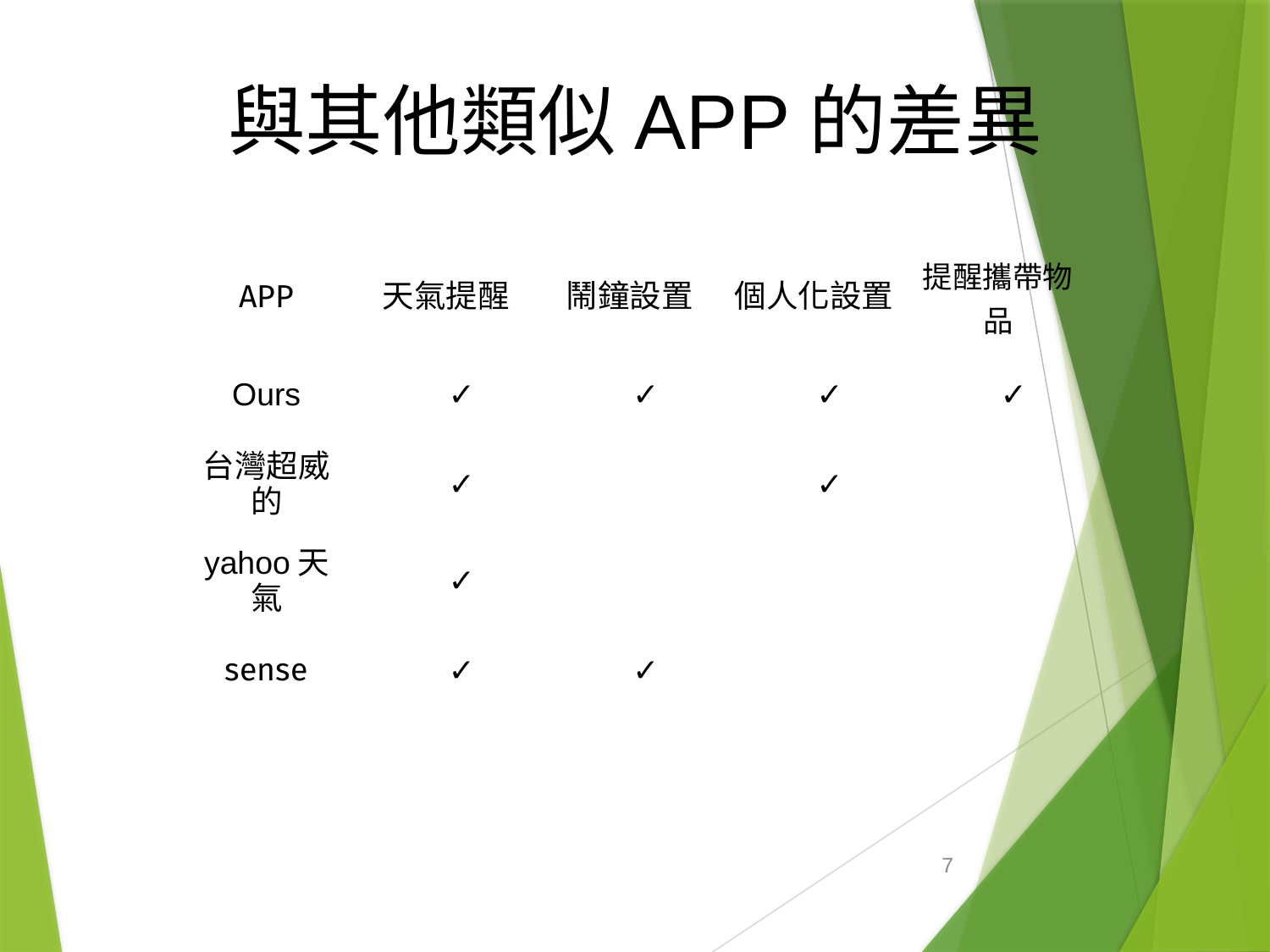

# 與其他類似APP的差異
| APP | 天氣提醒 | 鬧鐘設置 | 個人化設置 | 提醒攜帶物品 |
| --- | --- | --- | --- | --- |
| Ours | ✓ | ✓ | ✓ | ✓ |
| 台灣超威的 | ✓ |  | ✓ |  |
| yahoo天氣 | ✓ |  |  |  |
| sense | ✓ | ✓ |  |  |
7